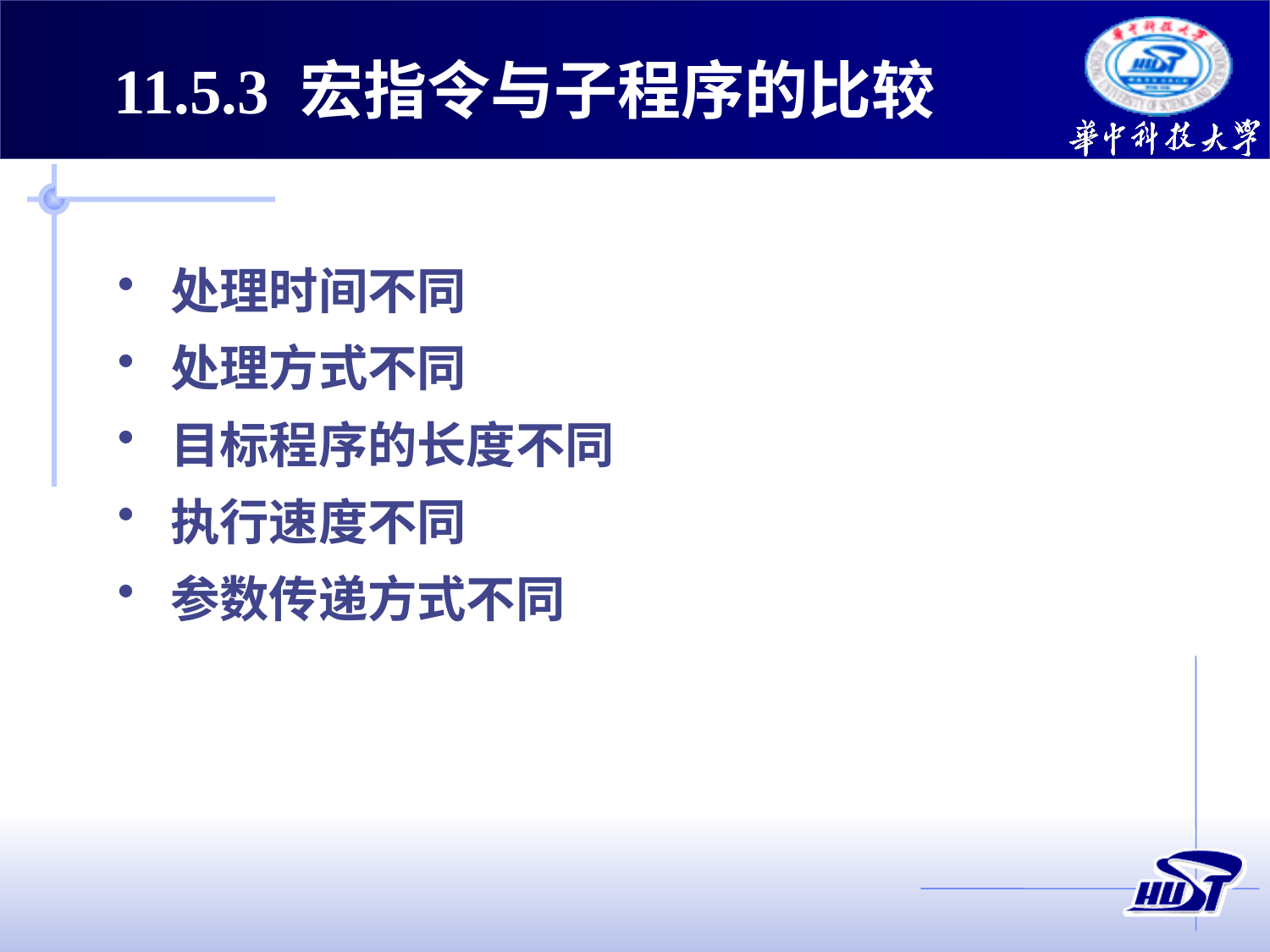

11.5.3 宏指令与子程序的比较
 处理时间不同
 处理方式不同
 目标程序的长度不同
 执行速度不同
 参数传递方式不同